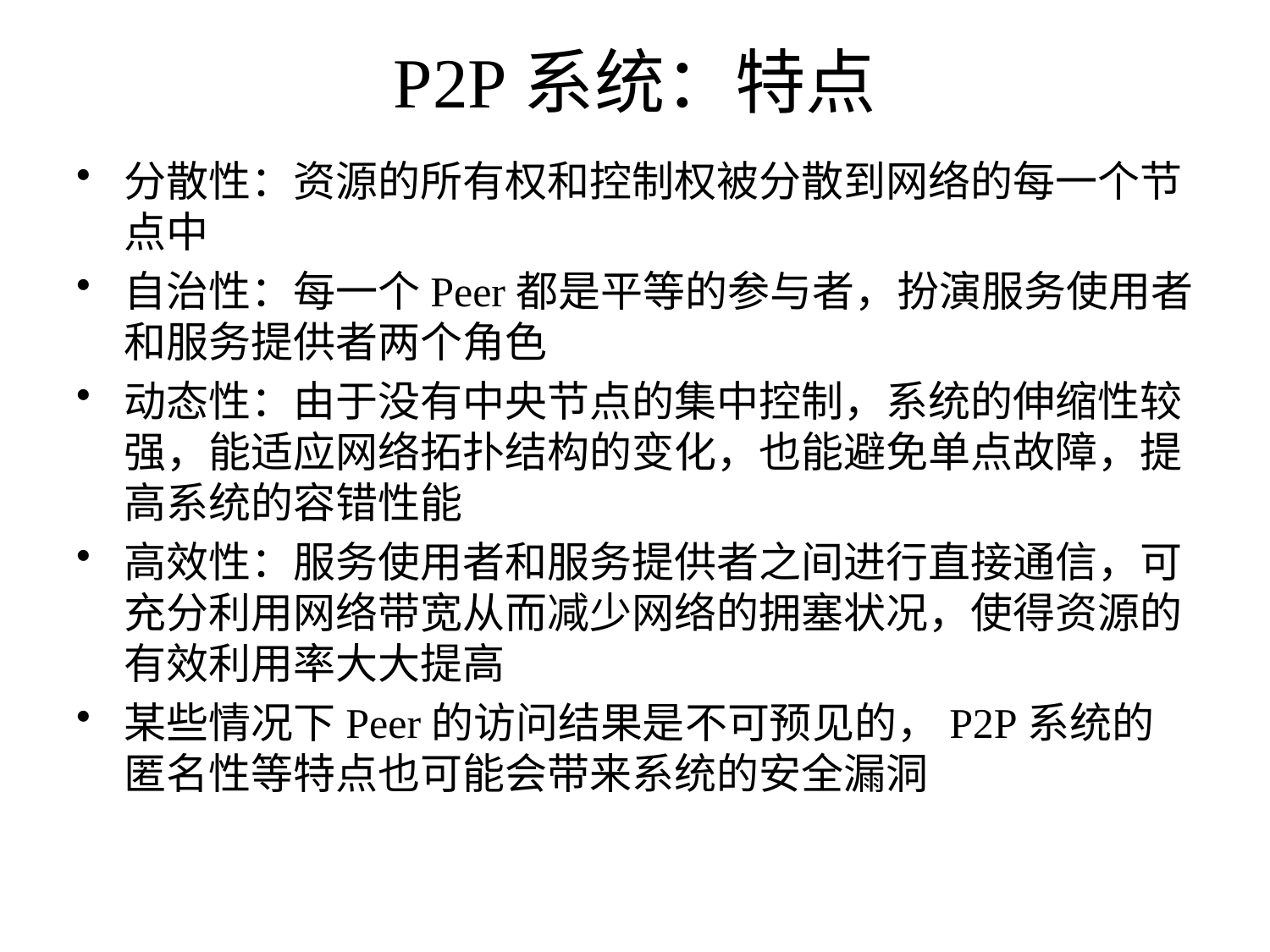

# P2P系统：特点
分散性：资源的所有权和控制权被分散到网络的每一个节点中
自治性：每一个Peer都是平等的参与者，扮演服务使用者和服务提供者两个角色
动态性：由于没有中央节点的集中控制，系统的伸缩性较强，能适应网络拓扑结构的变化，也能避免单点故障，提高系统的容错性能
高效性：服务使用者和服务提供者之间进行直接通信，可充分利用网络带宽从而减少网络的拥塞状况，使得资源的有效利用率大大提高
某些情况下Peer的访问结果是不可预见的，P2P系统的匿名性等特点也可能会带来系统的安全漏洞